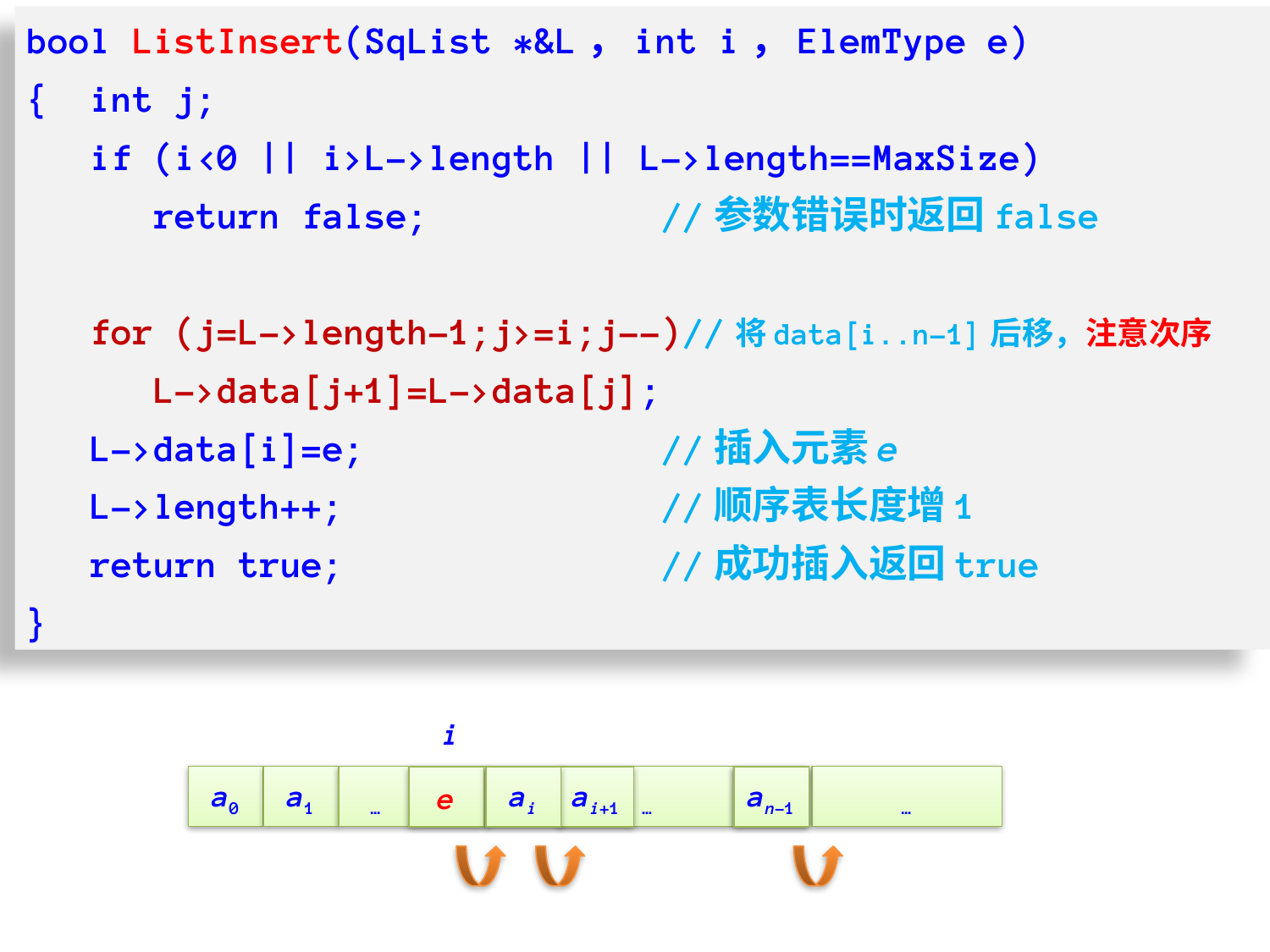

bool ListInsert(SqList *&L，int i，ElemType e)
{  int j;
   if (i<0 || i>L->length || L->length==MaxSize)
      return false;		//参数错误时返回false

   for (j=L->length-1;j>=i;j--)//将data[i..n-1]后移，注意次序
	L->data[j+1]=L->data[j];
   L->data[i]=e;			//插入元素e
   L->length++;			//顺序表长度增1
   return true;			//成功插入返回true
}
i
a0
a1
…
ai
ai+1
…
an
…
e
ai
ai+1
an-1